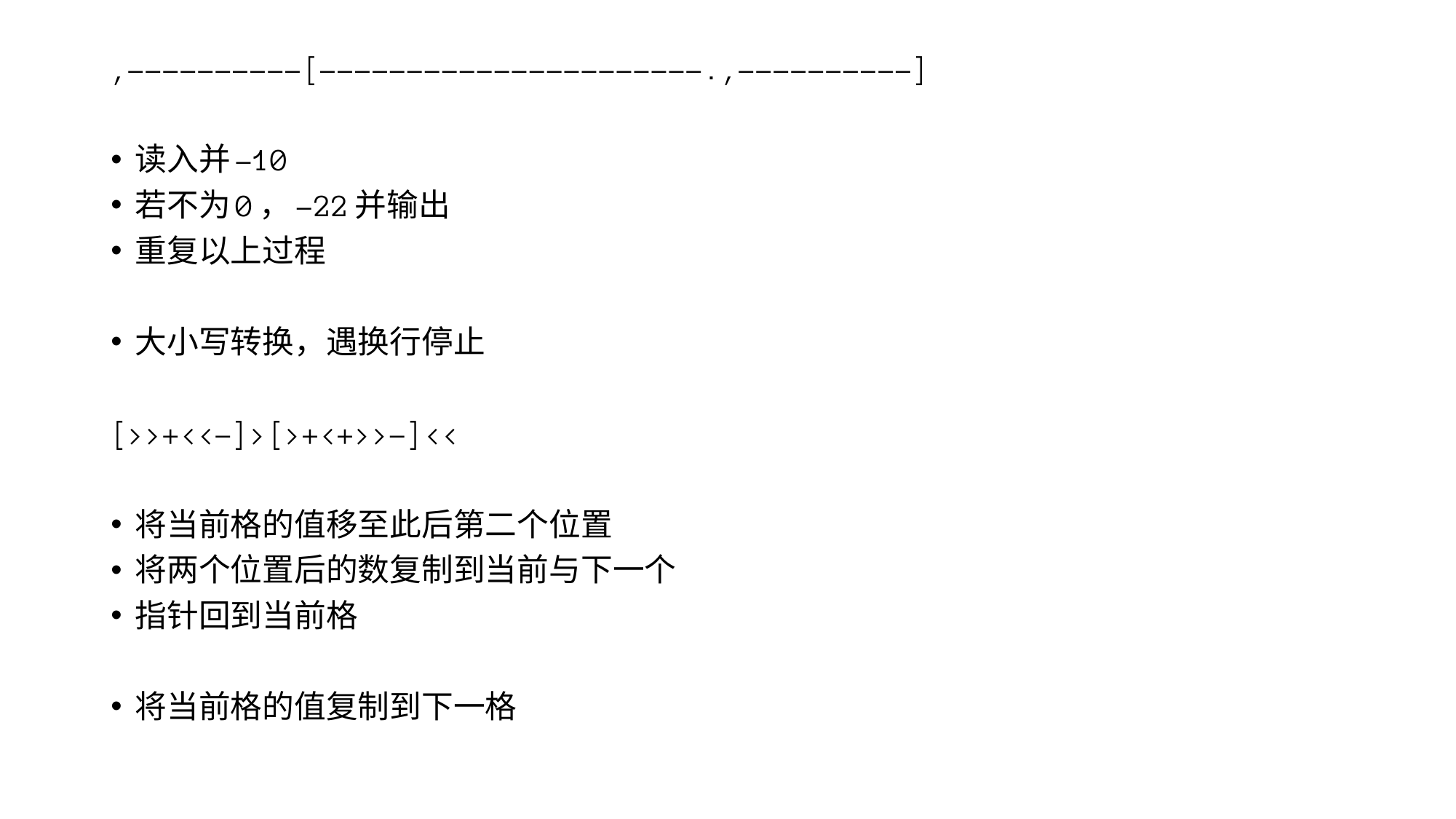

,----------[----------------------.,----------]

读入并-10
若不为0，-22并输出
重复以上过程

大小写转换，遇换行停止

[>>+<<-]>[>+<+>>-]<<

将当前格的值移至此后第二个位置
将两个位置后的数复制到当前与下一个
指针回到当前格

将当前格的值复制到下一格